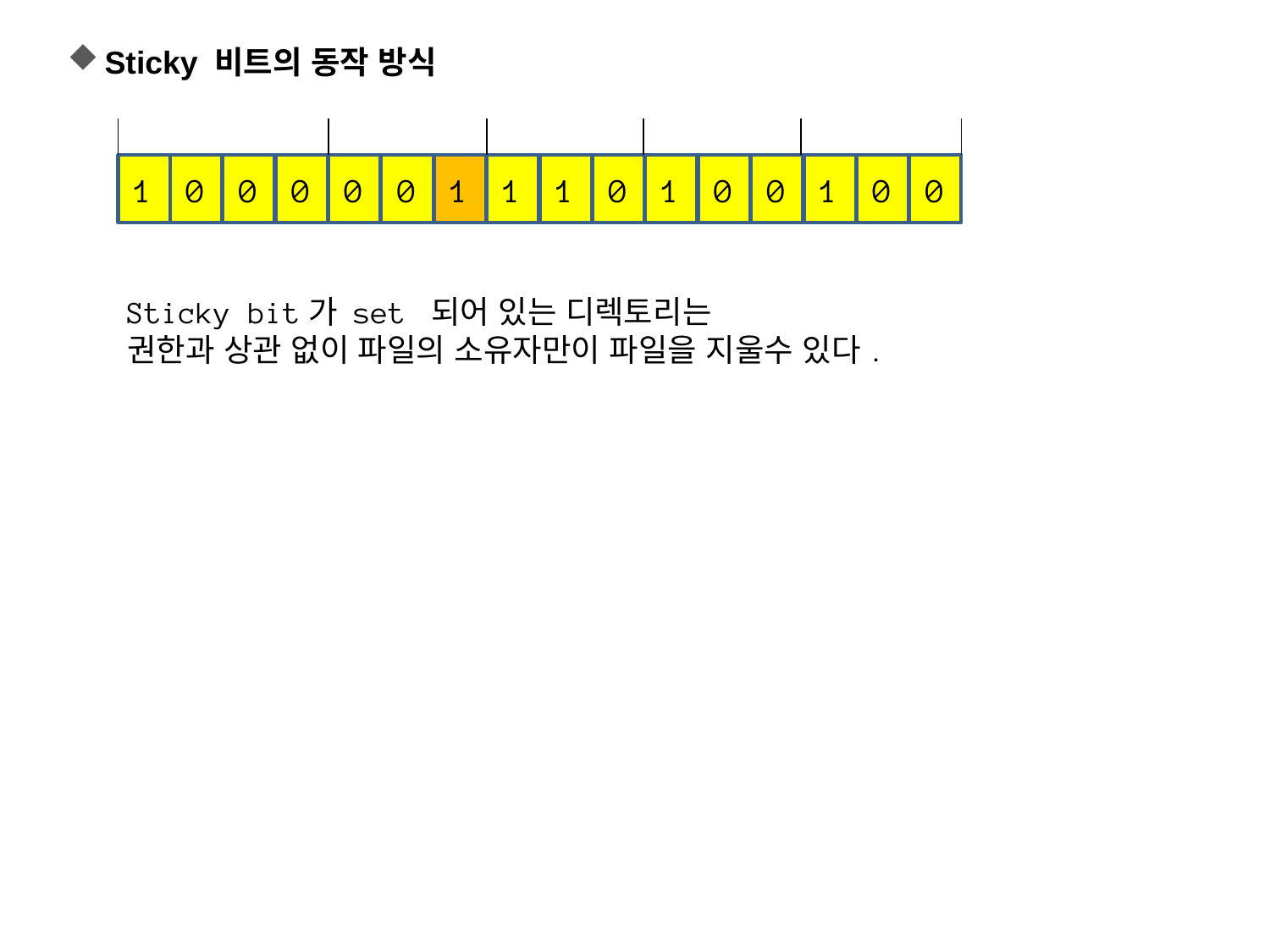

Sticky 비트의 동작 방식

1
0
0
0
0
0
1
1
1
0
1
0
0
1
0
0
Sticky bit가 set 되어 있는 디렉토리는
권한과 상관 없이 파일의 소유자만이 파일을 지울수 있다.